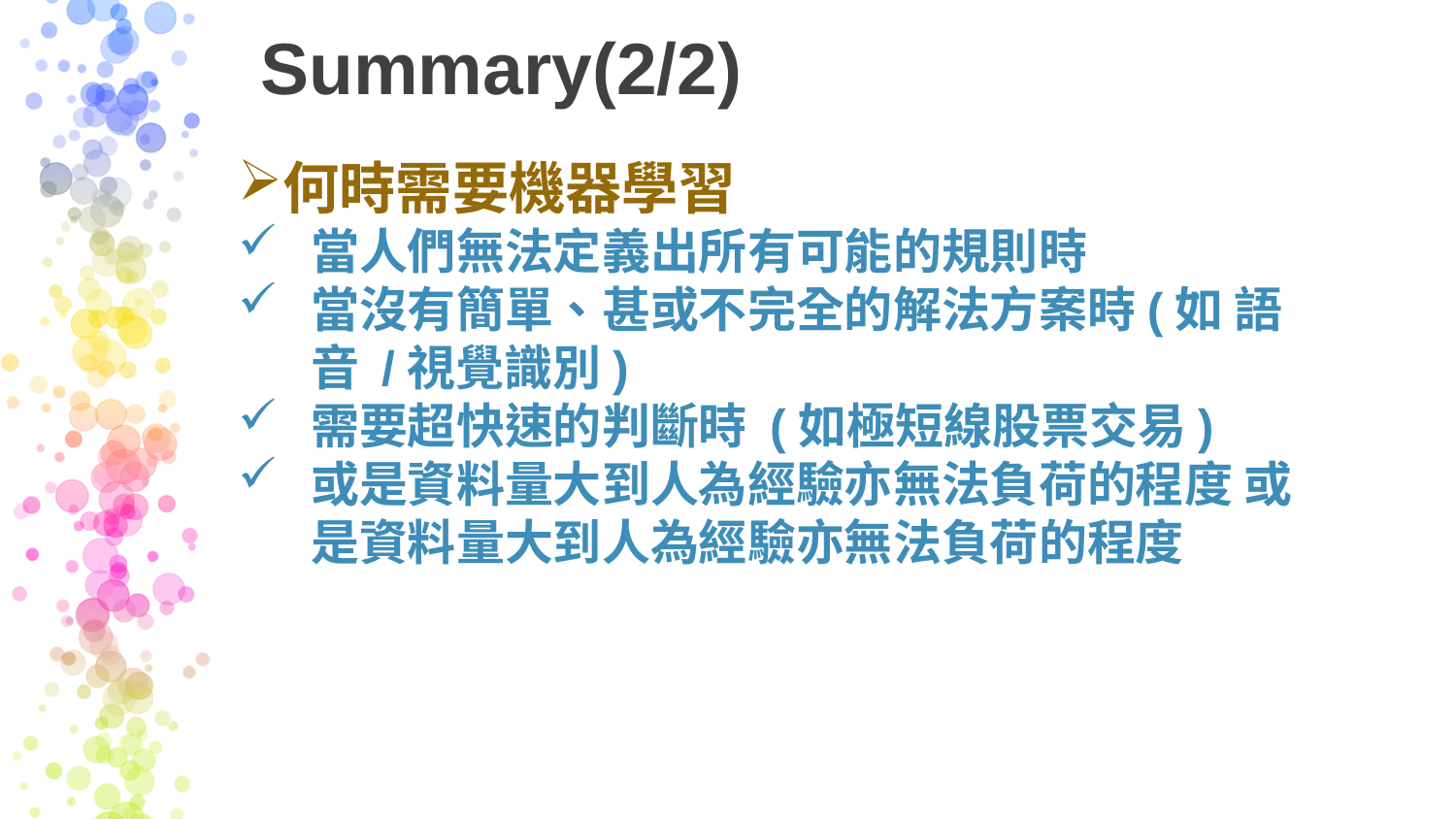

# Summary(2/2)
何時需要機器學習
當人們無法定義出所有可能的規則時
當沒有簡單、甚或不完全的解法方案時(如 語音 /視覺識別)
需要超快速的判斷時 (如極短線股票交易)
或是資料量大到人為經驗亦無法負荷的程度 或是資料量大到人為經驗亦無法負荷的程度